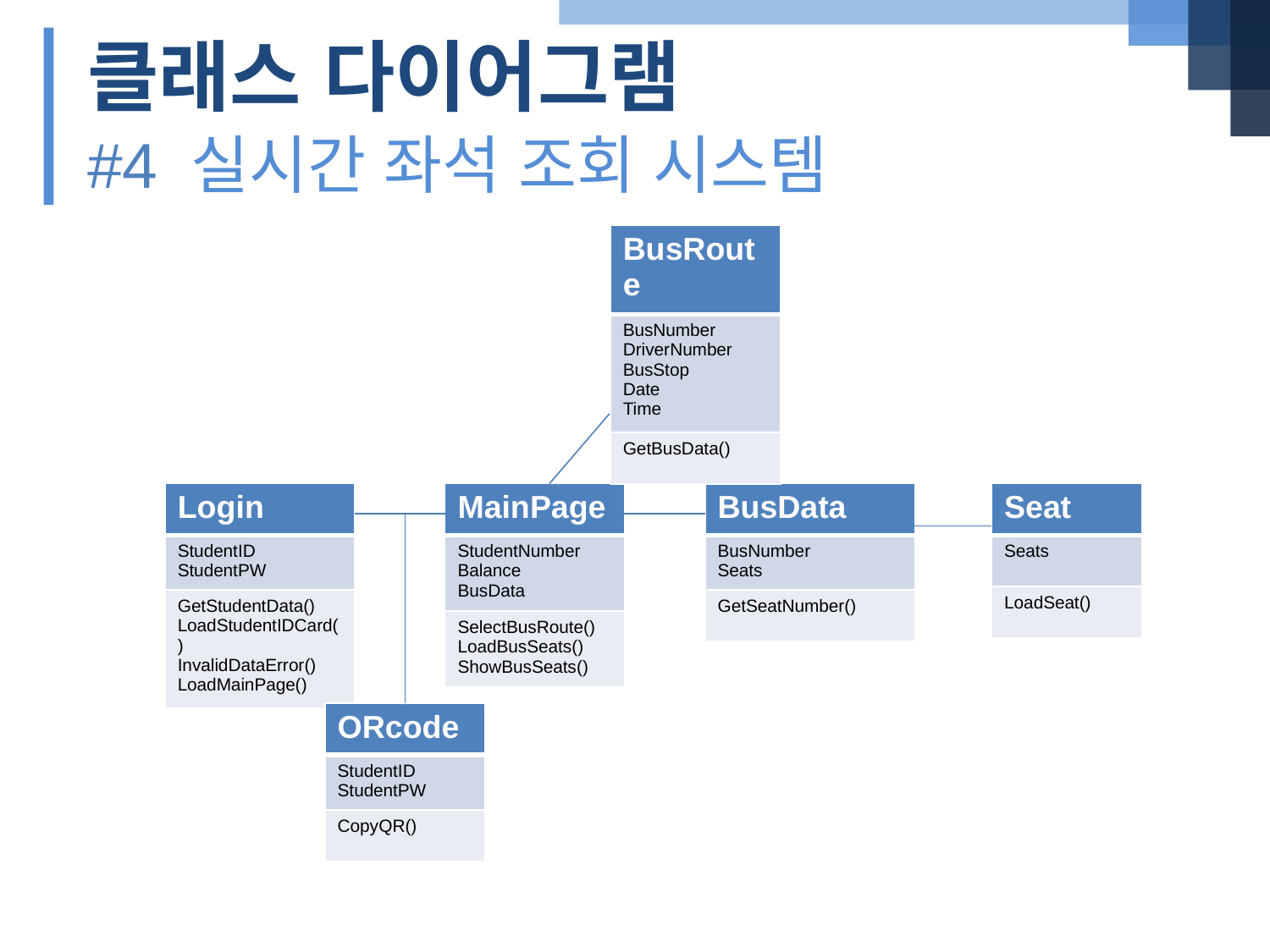

클래스 다이어그램

#4 실시간 좌석 조회 시스템
| BusRoute |
| --- |
| BusNumber DriverNumber BusStop Date Time |
| GetBusData() |
| Login |
| --- |
| StudentID StudentPW |
| GetStudentData() LoadStudentIDCard() InvalidDataError() LoadMainPage() |
| MainPage |
| --- |
| StudentNumber Balance BusData |
| SelectBusRoute() LoadBusSeats() ShowBusSeats() |
| BusData |
| --- |
| BusNumber Seats |
| GetSeatNumber() |
| Seat |
| --- |
| Seats |
| LoadSeat() |
| ORcode |
| --- |
| StudentID StudentPW |
| CopyQR() |